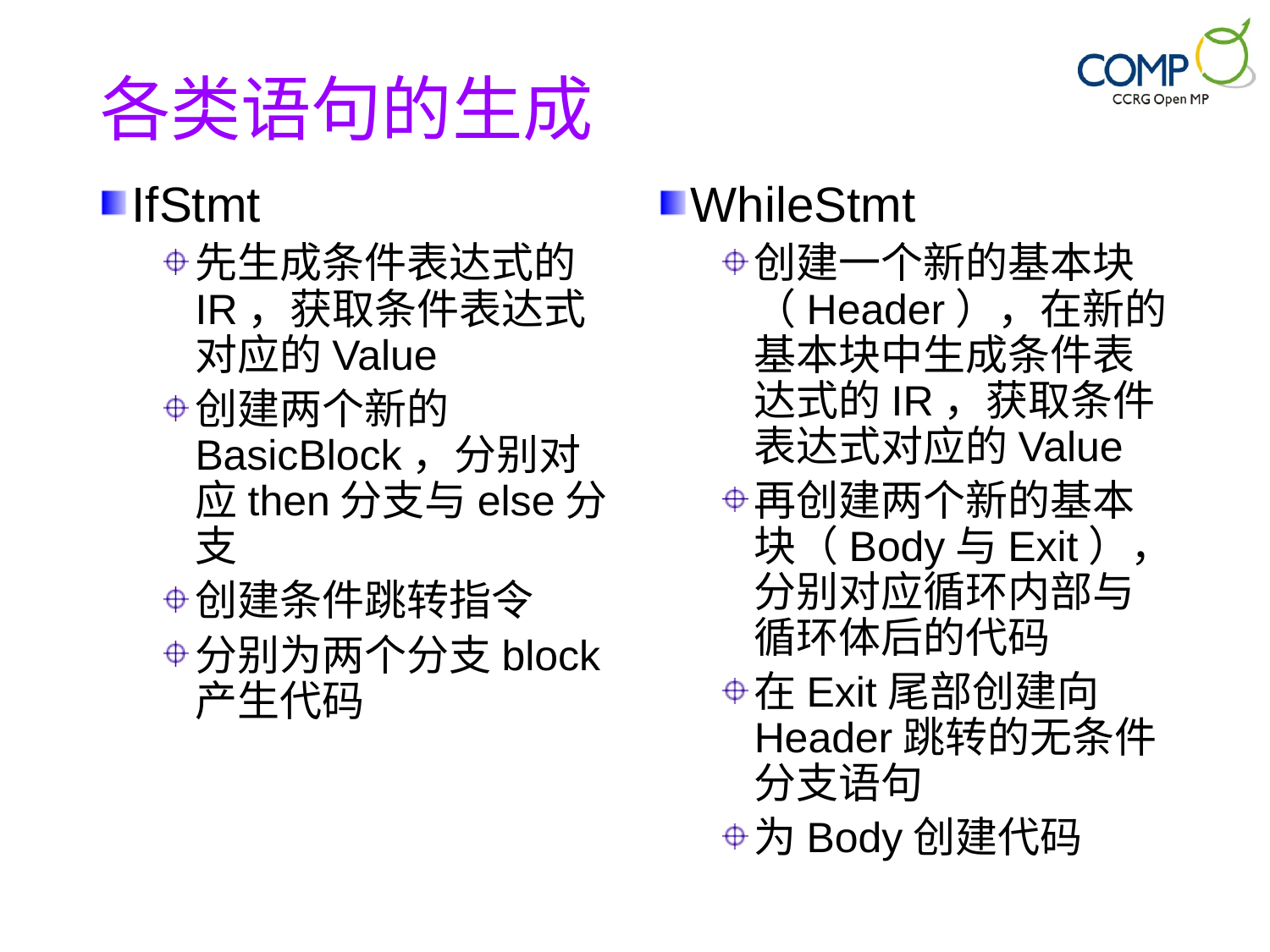

# 各类语句的生成
IfStmt
先生成条件表达式的IR，获取条件表达式对应的Value
创建两个新的BasicBlock，分别对应then分支与else分支
创建条件跳转指令
分别为两个分支block产生代码
WhileStmt
创建一个新的基本块（Header），在新的基本块中生成条件表达式的IR，获取条件表达式对应的Value
再创建两个新的基本块（Body与Exit），分别对应循环内部与循环体后的代码
在Exit尾部创建向Header跳转的无条件分支语句
为Body创建代码